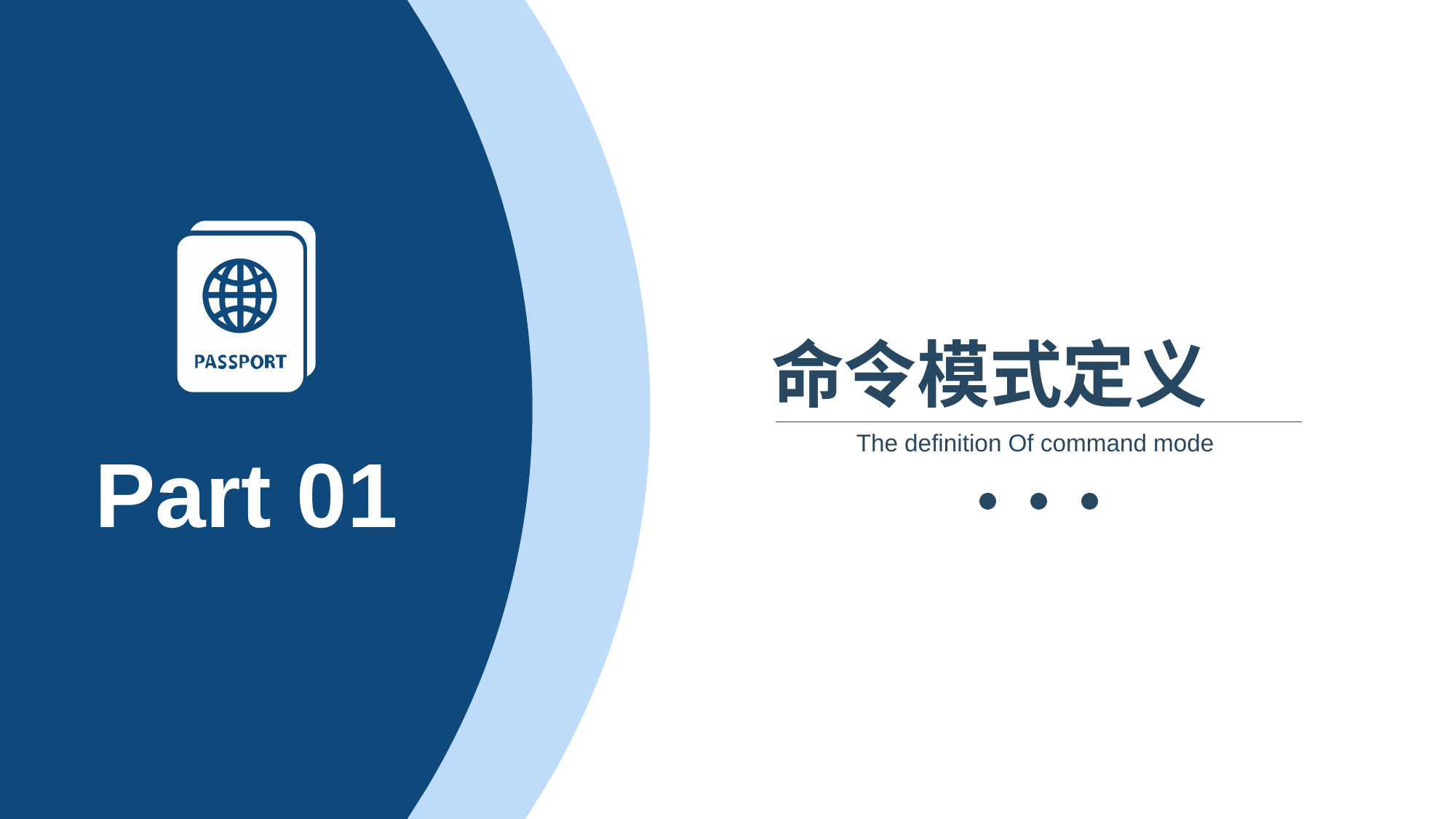

命令模式定义
The definition Of command mode
Part 01

子煜